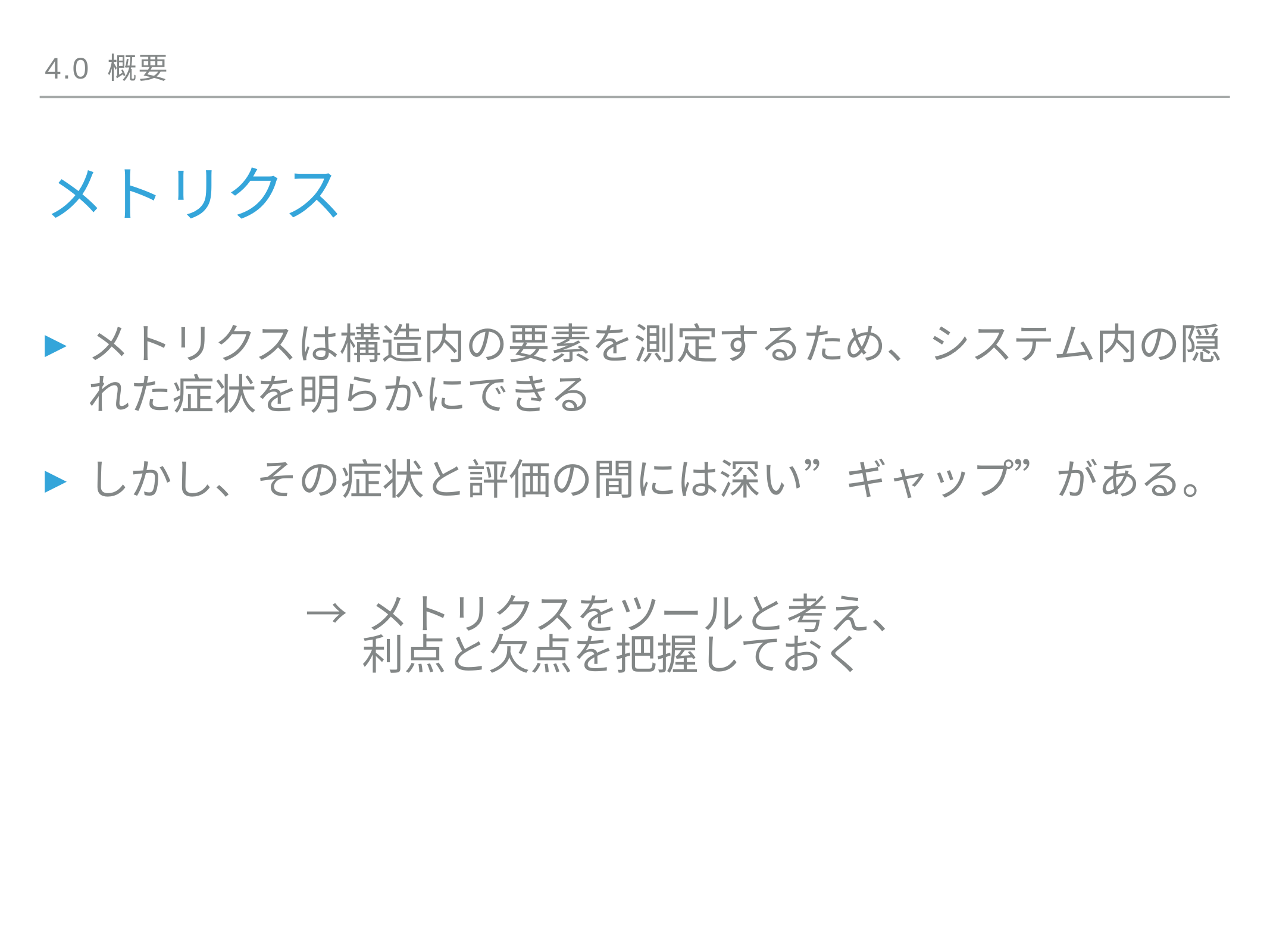

4.0 概要
# メトリクス
メトリクスは構造内の要素を測定するため、システム内の隠れた症状を明らかにできる
しかし、その症状と評価の間には深い”ギャップ”がある。
→ メトリクスをツールと考え、
     利点と欠点を把握しておく